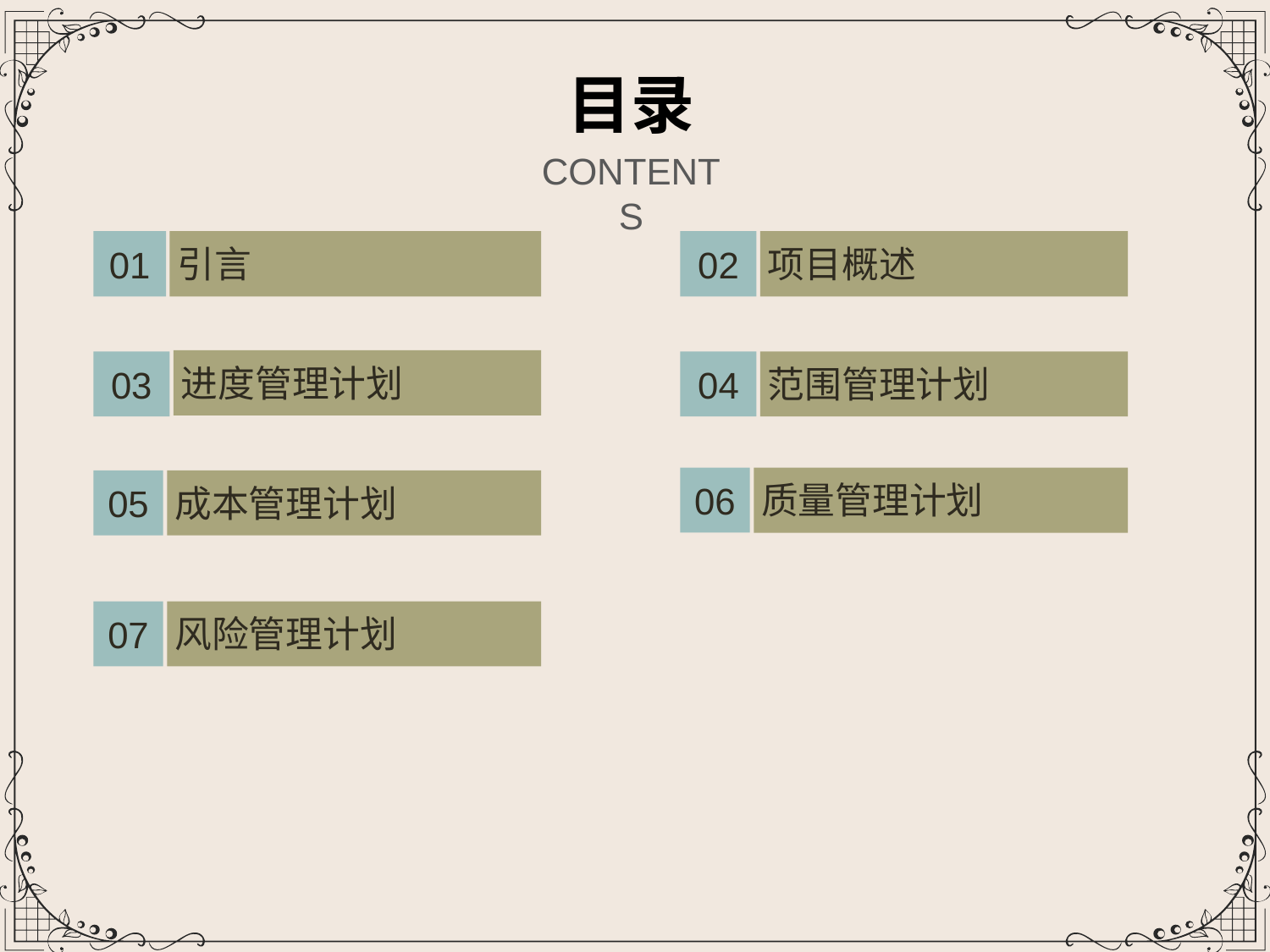

目录
CONTENTS
01
引言
02
项目概述
进度管理计划
03
04
范围管理计划
06
质量管理计划
成本管理计划
05
风险管理计划
07